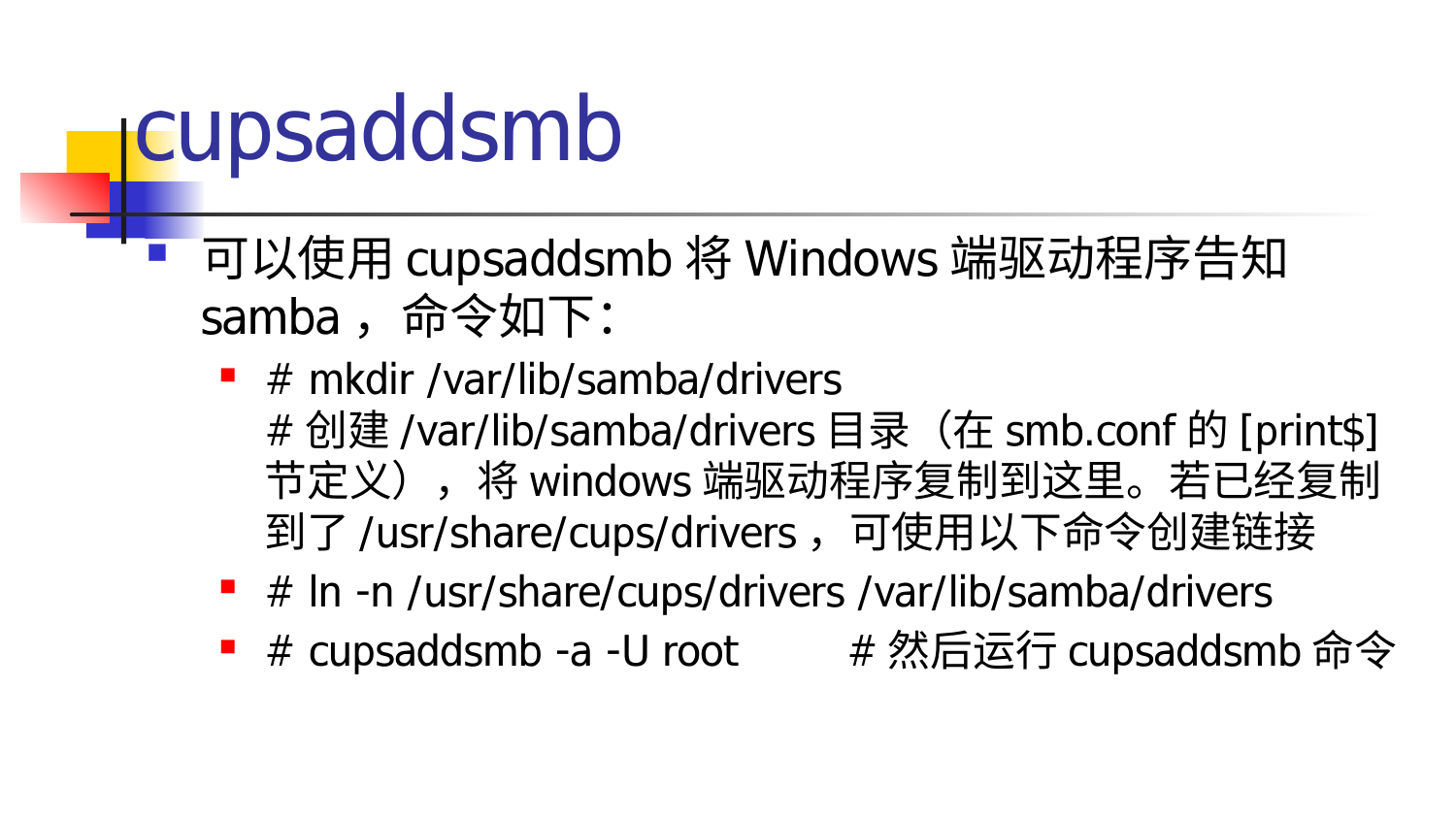

# cupsaddsmb
可以使用cupsaddsmb将Windows端驱动程序告知samba，命令如下：
# mkdir /var/lib/samba/drivers 	#创建/var/lib/samba/drivers目录（在smb.conf的[print$]节定义），将windows端驱动程序复制到这里。若已经复制到了/usr/share/cups/drivers，可使用以下命令创建链接
# ln -n /usr/share/cups/drivers /var/lib/samba/drivers
# cupsaddsmb -a -U root 	#然后运行cupsaddsmb命令